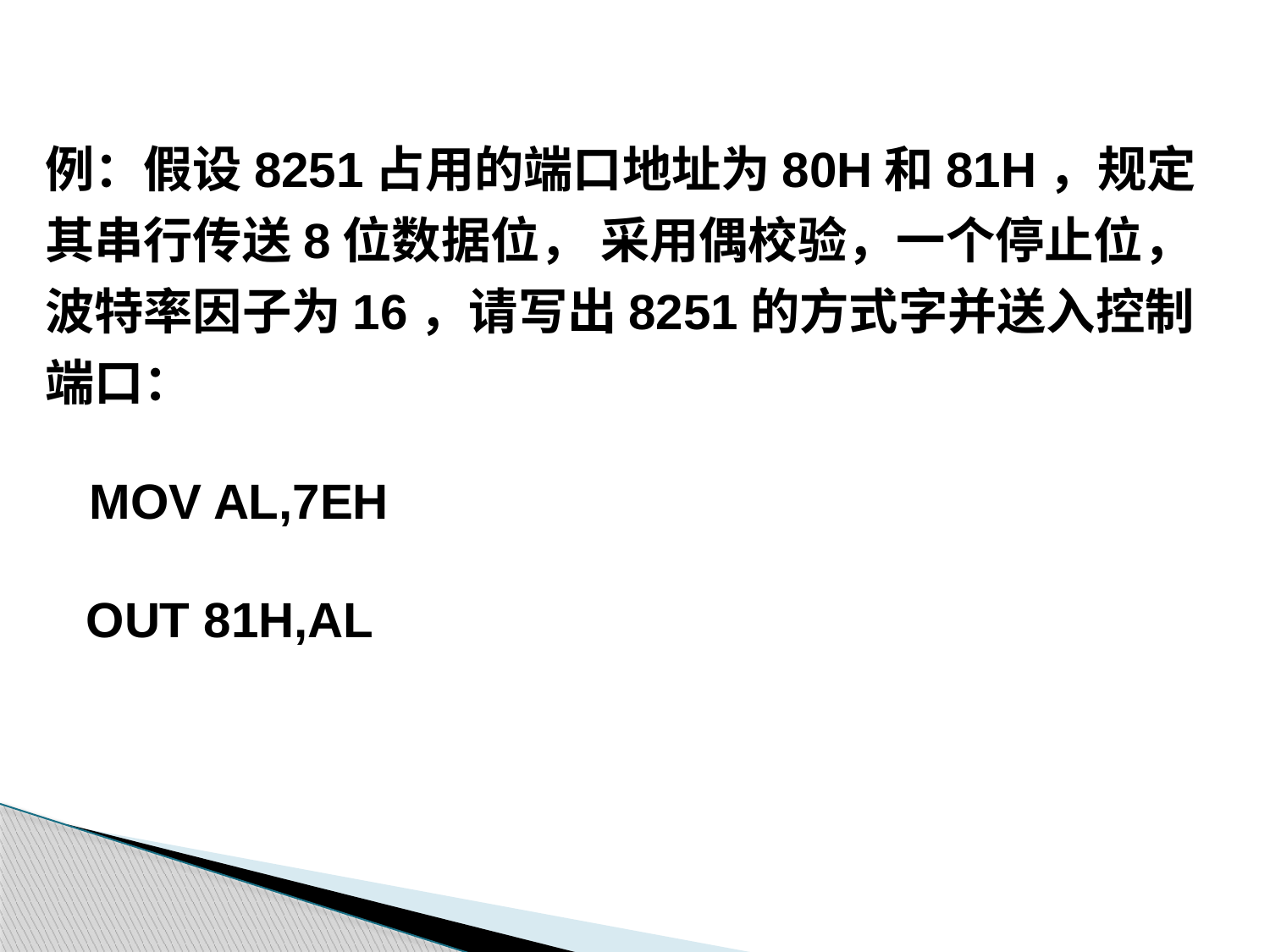

例：假设8251占用的端口地址为80H和81H，规定其串行传送8位数据位， 采用偶校验，一个停止位，波特率因子为16，请写出8251的方式字并送入控制端口：

     MOV AL,7EH

   OUT 81H,AL